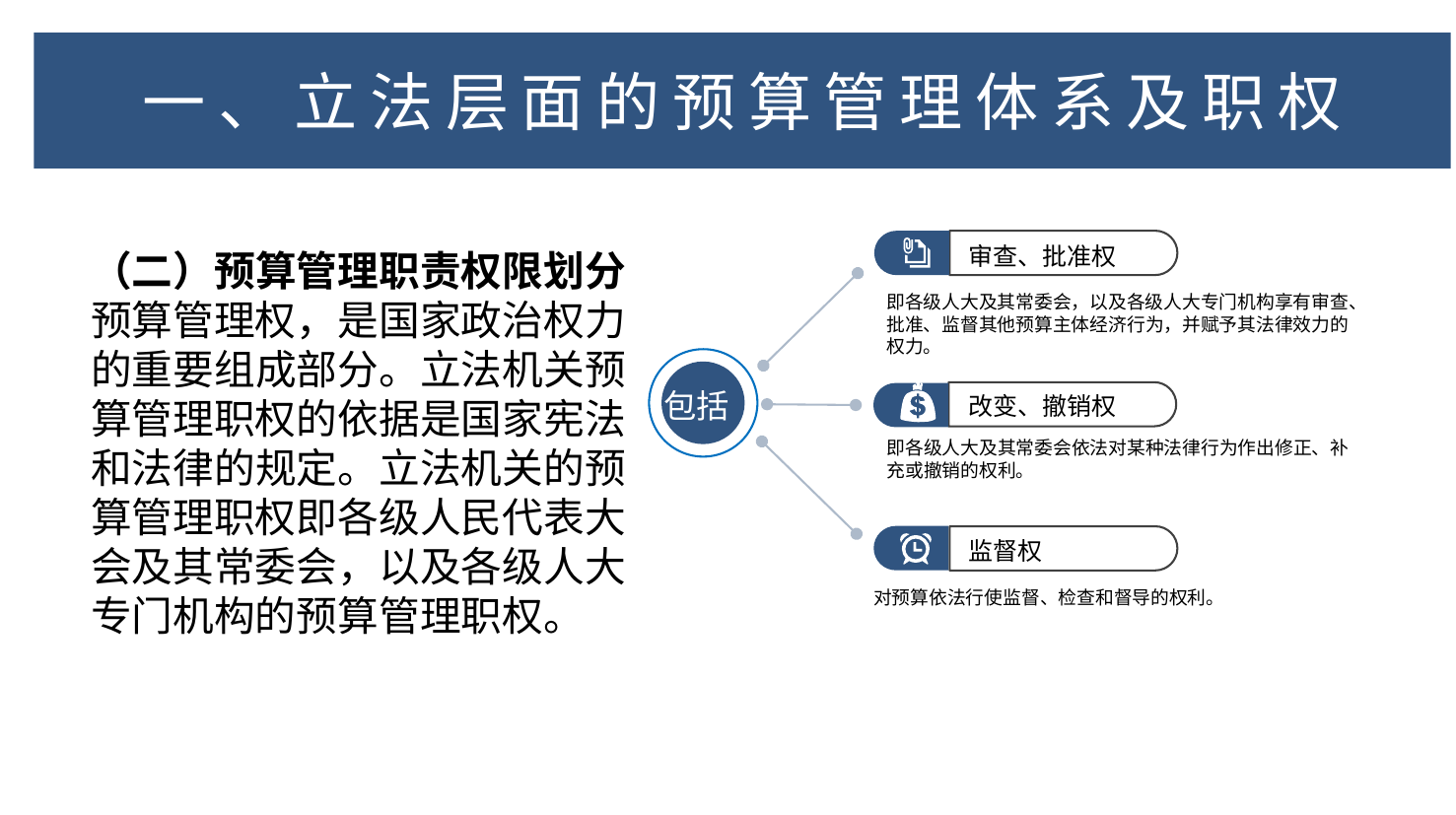

一、立法层面的预算管理体系及职权
# 一、立法层面的预算管理体系及职权

（二）预算管理职责权限划分
预算管理权，是国家政治权力的重要组成部分。立法机关预算管理职权的依据是国家宪法和法律的规定。立法机关的预算管理职权即各级人民代表大会及其常委会，以及各级人大专门机构的预算管理职权。
审查、批准权
即各级人大及其常委会，以及各级人大专门机构享有审查、批准、监督其他预算主体经济行为，并赋予其法律效力的权力。

包括

改变、撤销权

即各级人大及其常委会依法对某种法律行为作出修正、补充或撤销的权利。

监督权
对预算依法行使监督、检查和督导的权利。